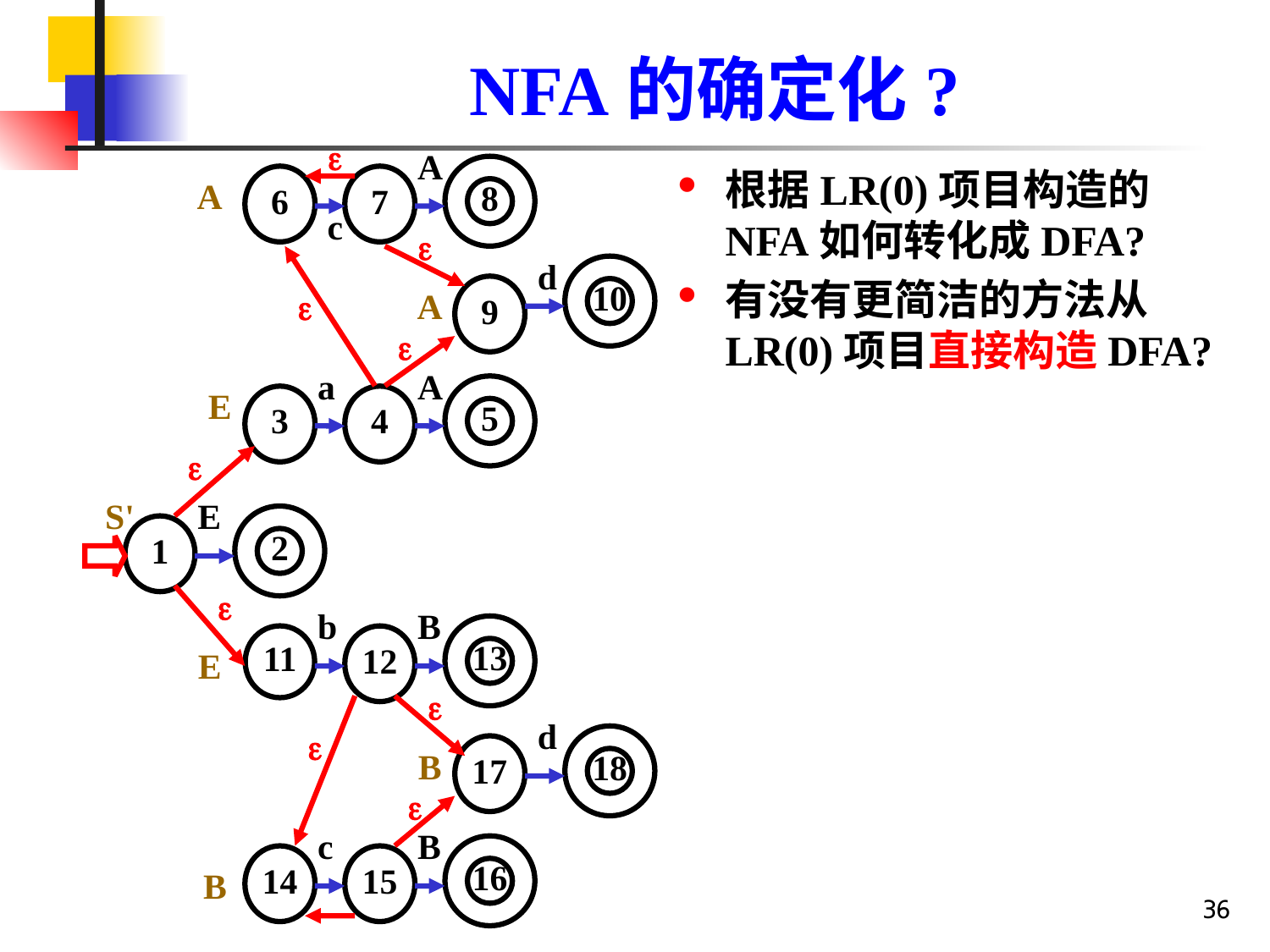

# NFA的确定化?
ε
A
8
根据LR(0)项目构造的NFA如何转化成DFA?
有没有更简洁的方法从LR(0)项目直接构造DFA?
6
7
A

c

ε

d
10
9
ε
A

ε

a
A
5
E
3
4

ε
S'
E
2
1

ε
b
B
13
11
12
E

ε

d
ε
18
17
B

ε

c
B
16
14
15
B
36